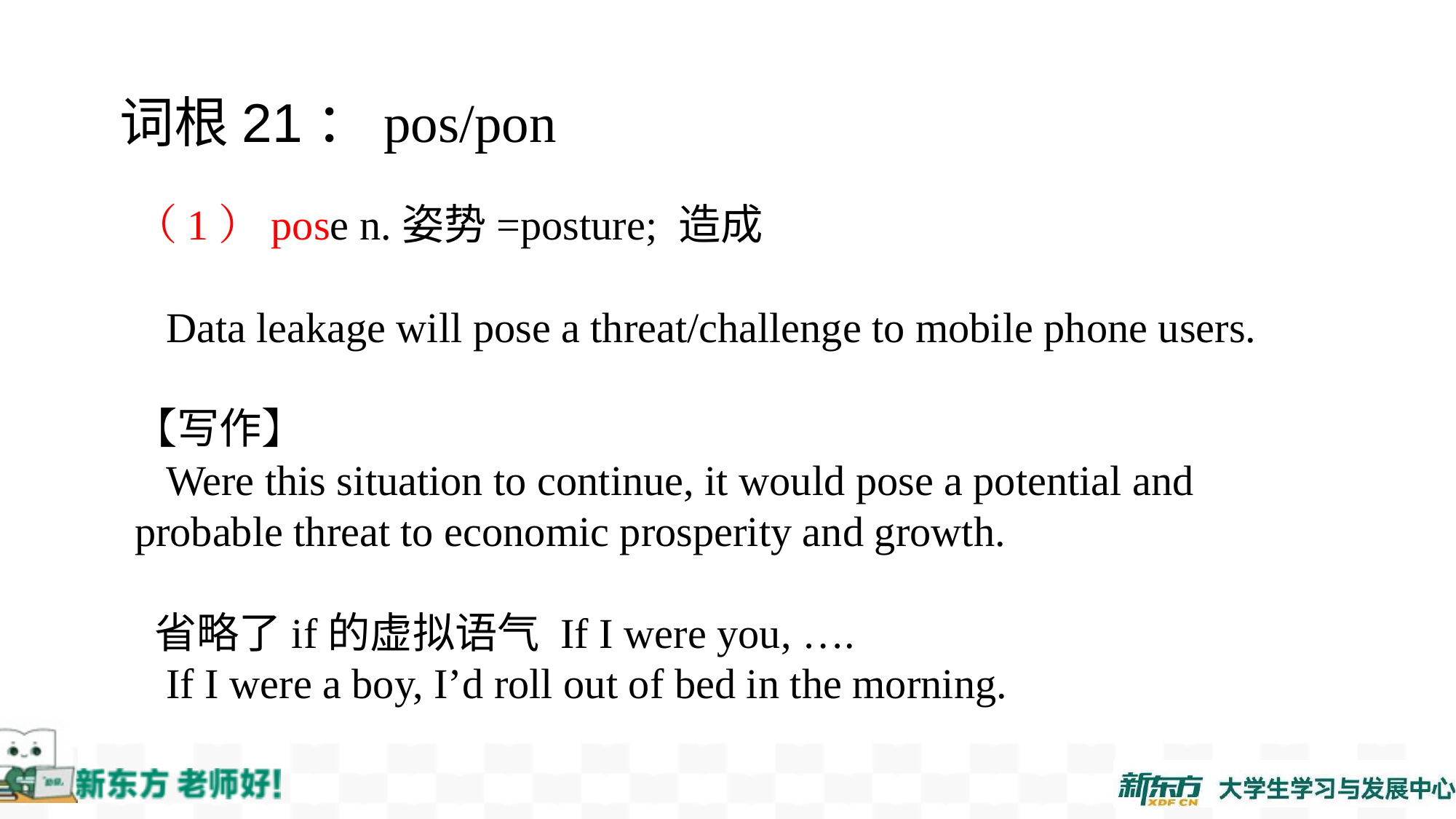

词根21：pos/pon
（1）pose n.姿势=posture; 造成

   Data leakage will pose a threat/challenge to mobile phone users.

【写作】
   Were this situation to continue, it would pose a potential and
probable threat to economic prosperity and growth.

 省略了if的虚拟语气 If I were you, ….
   If I were a boy, I’d roll out of bed in the morning.